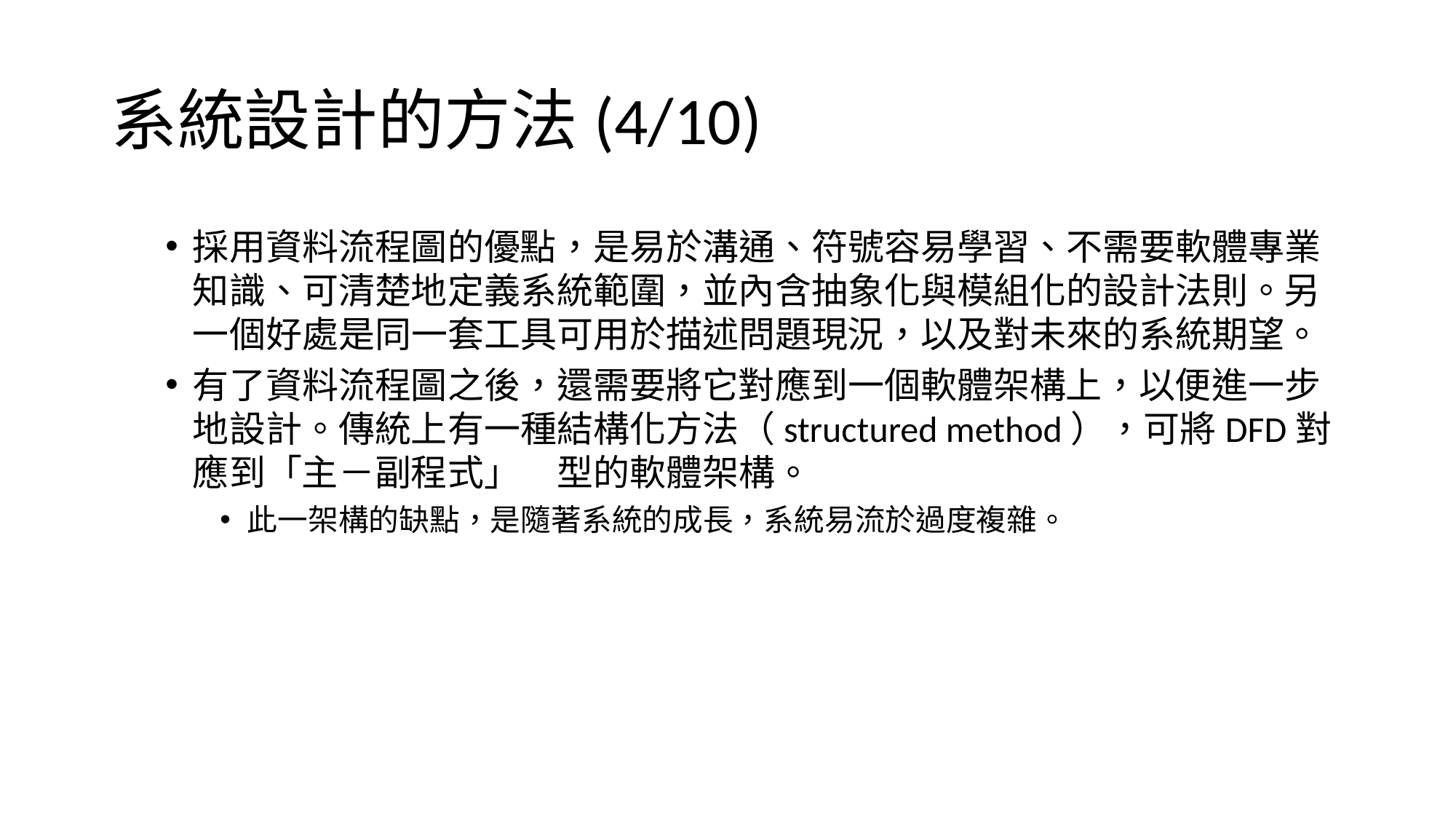

系統設計的方法(4/10)
採用資料流程圖的優點，是易於溝通、符號容易學習、不需要軟體專業知識、可清楚地定義系統範圍，並內含抽象化與模組化的設計法則。另一個好處是同一套工具可用於描述問題現況，以及對未來的系統期望。
有了資料流程圖之後，還需要將它對應到一個軟體架構上，以便進一步地設計。傳統上有一種結構化方法（structured method），可將DFD對應到「主－副程式」　型的軟體架構。
此一架構的缺點，是隨著系統的成長，系統易流於過度複雜。